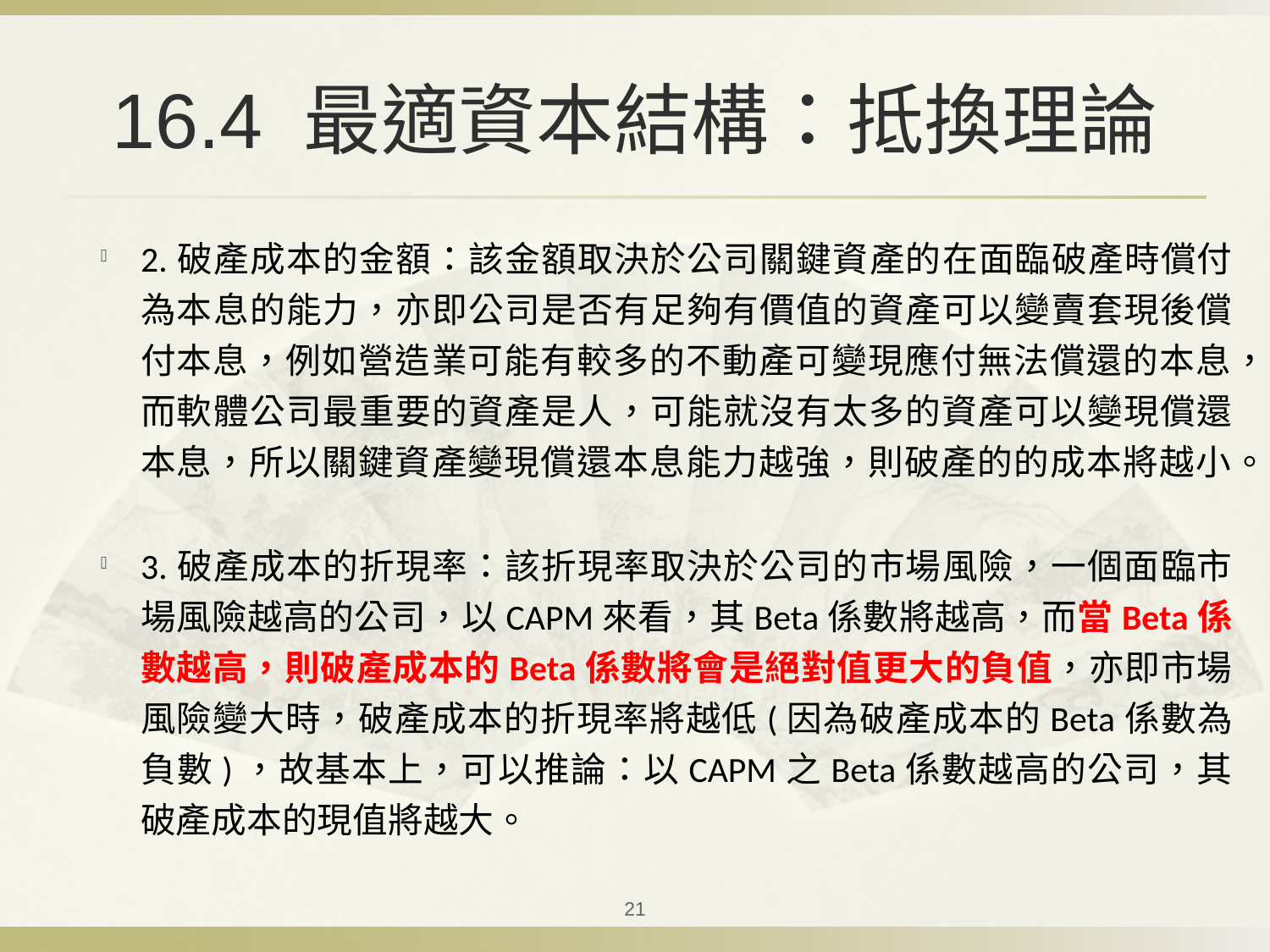

# 16.4 最適資本結構：抵換理論
2.破產成本的金額：該金額取決於公司關鍵資產的在面臨破產時償付為本息的能力，亦即公司是否有足夠有價值的資產可以變賣套現後償付本息，例如營造業可能有較多的不動產可變現應付無法償還的本息，而軟體公司最重要的資產是人，可能就沒有太多的資產可以變現償還本息，所以關鍵資產變現償還本息能力越強，則破產的的成本將越小。

3.破產成本的折現率：該折現率取決於公司的市場風險，一個面臨市場風險越高的公司，以CAPM來看，其Beta係數將越高，而當Beta係數越高，則破產成本的Beta係數將會是絕對值更大的負值，亦即市場風險變大時，破產成本的折現率將越低(因為破產成本的Beta係數為負數)，故基本上，可以推論：以CAPM之Beta係數越高的公司，其破產成本的現值將越大。

21